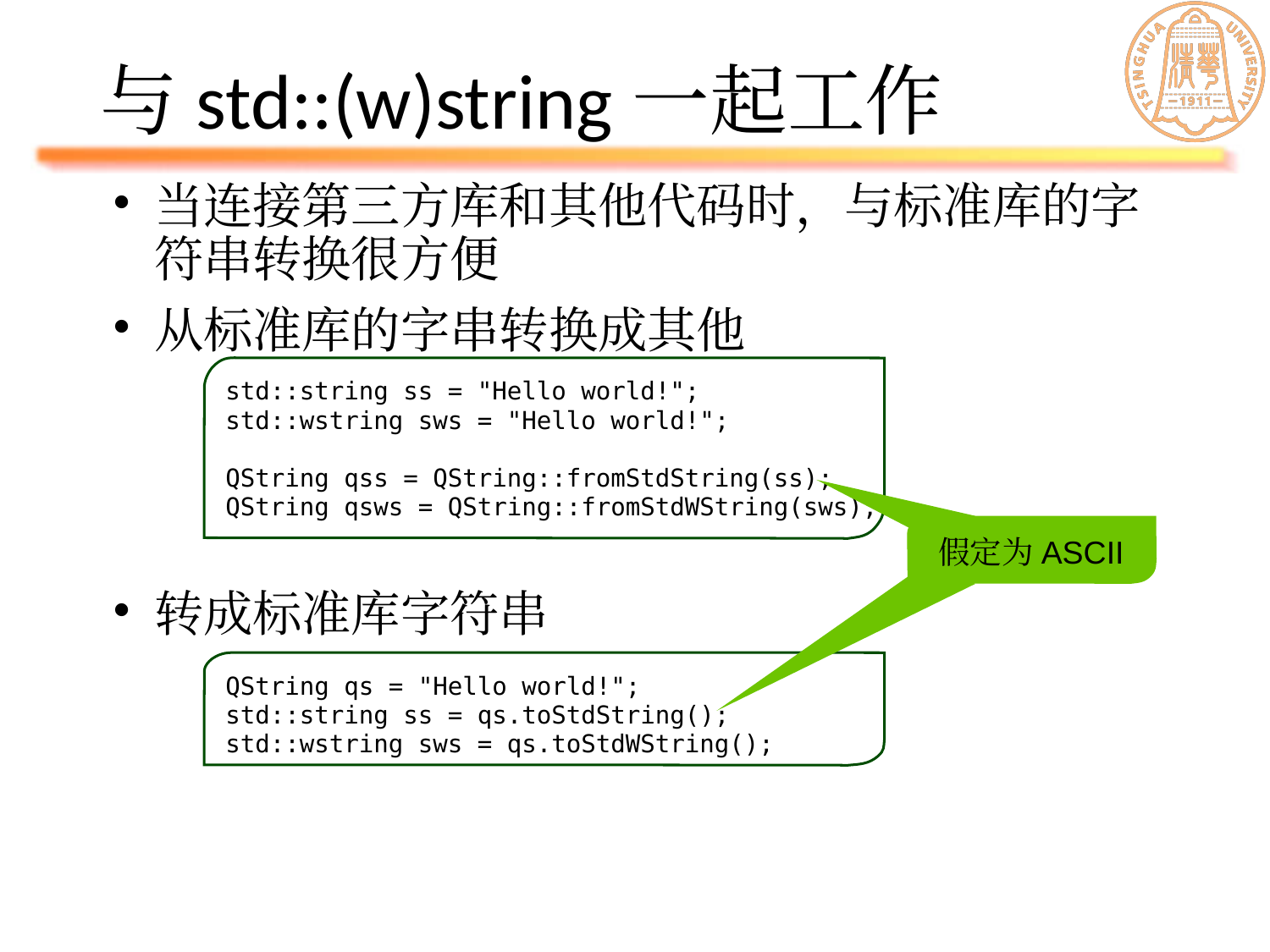

# 与std::(w)string一起工作
当连接第三方库和其他代码时，与标准库的字符串转换很方便
从标准库的字串转换成其他

转成标准库字符串

std::string ss = "Hello world!";
std::wstring sws = "Hello world!";

QString qss = QString::fromStdString(ss);
QString qsws = QString::fromStdWString(sws);

假定为ASCII

QString qs = "Hello world!";
std::string ss = qs.toStdString();
std::wstring sws = qs.toStdWString();